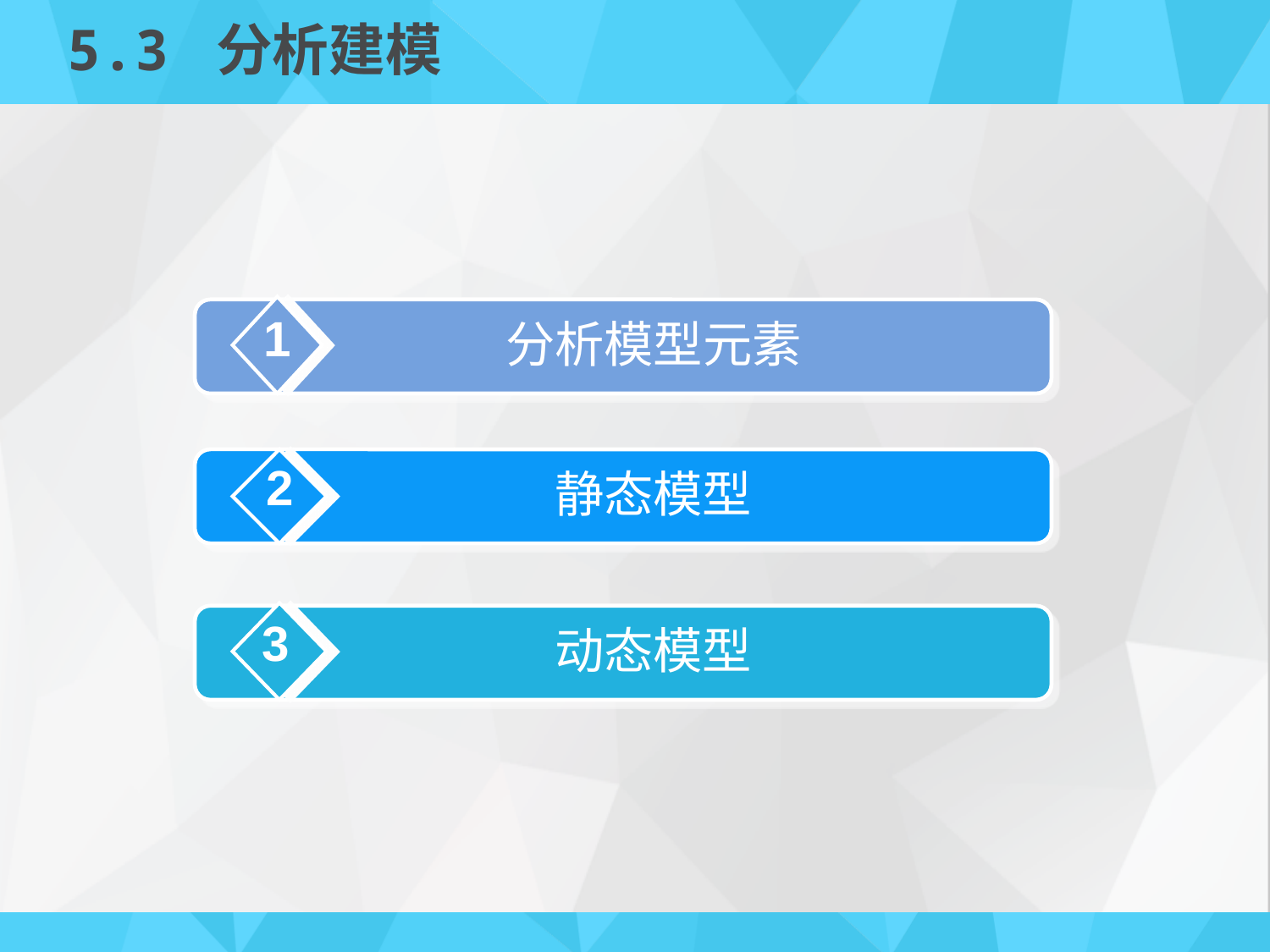

# 5.3 分析建模

1
分析模型元素

2
静态模型

3

动态模型